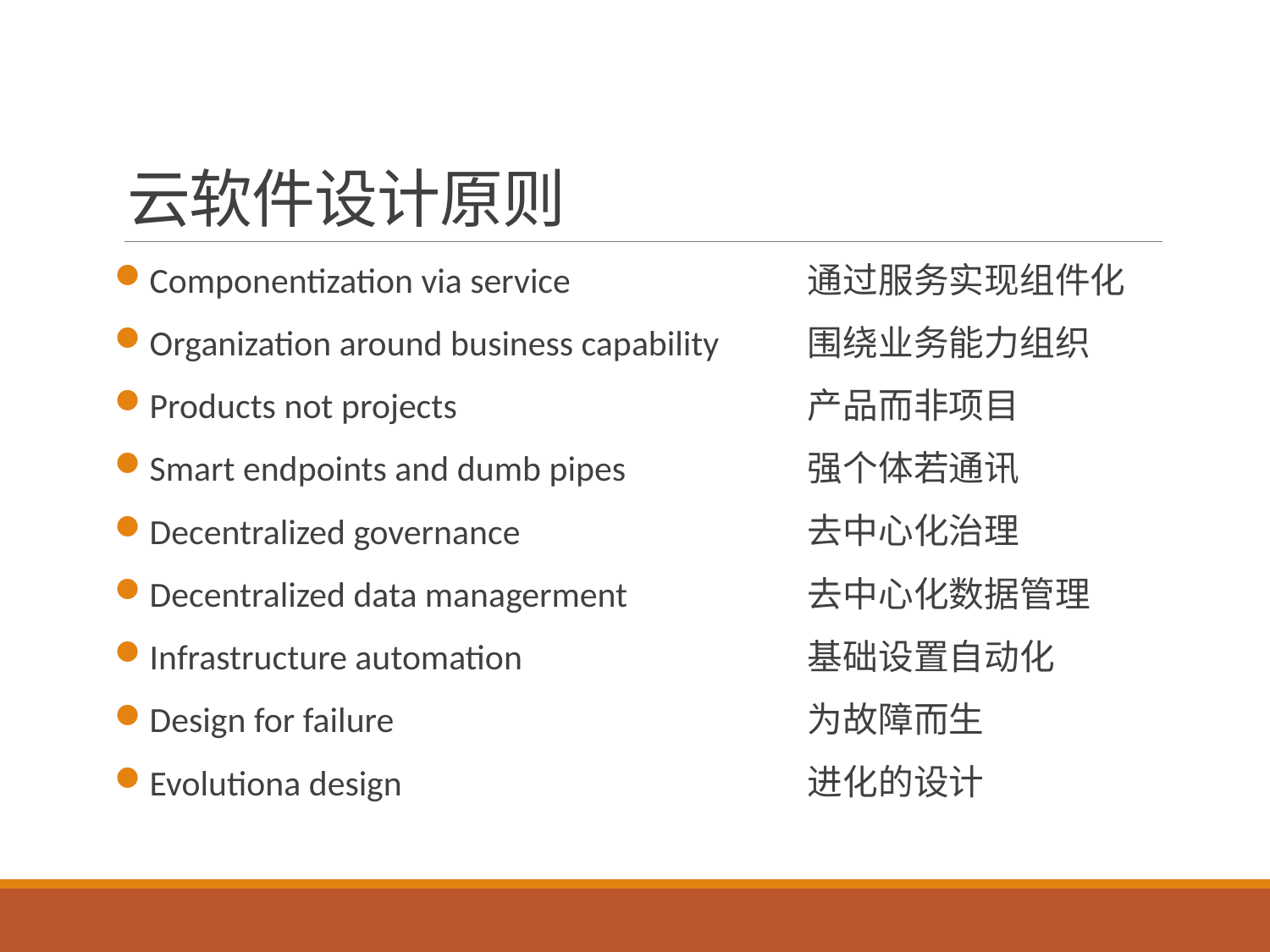

# 云软件设计原则
Componentization via service
Organization around business capability
Products not projects
Smart endpoints and dumb pipes
Decentralized governance
Decentralized data managerment
Infrastructure automation
Design for failure
Evolutiona design
通过服务实现组件化
围绕业务能力组织
产品而非项目
强个体若通讯
去中心化治理
去中心化数据管理
基础设置自动化
为故障而生
进化的设计